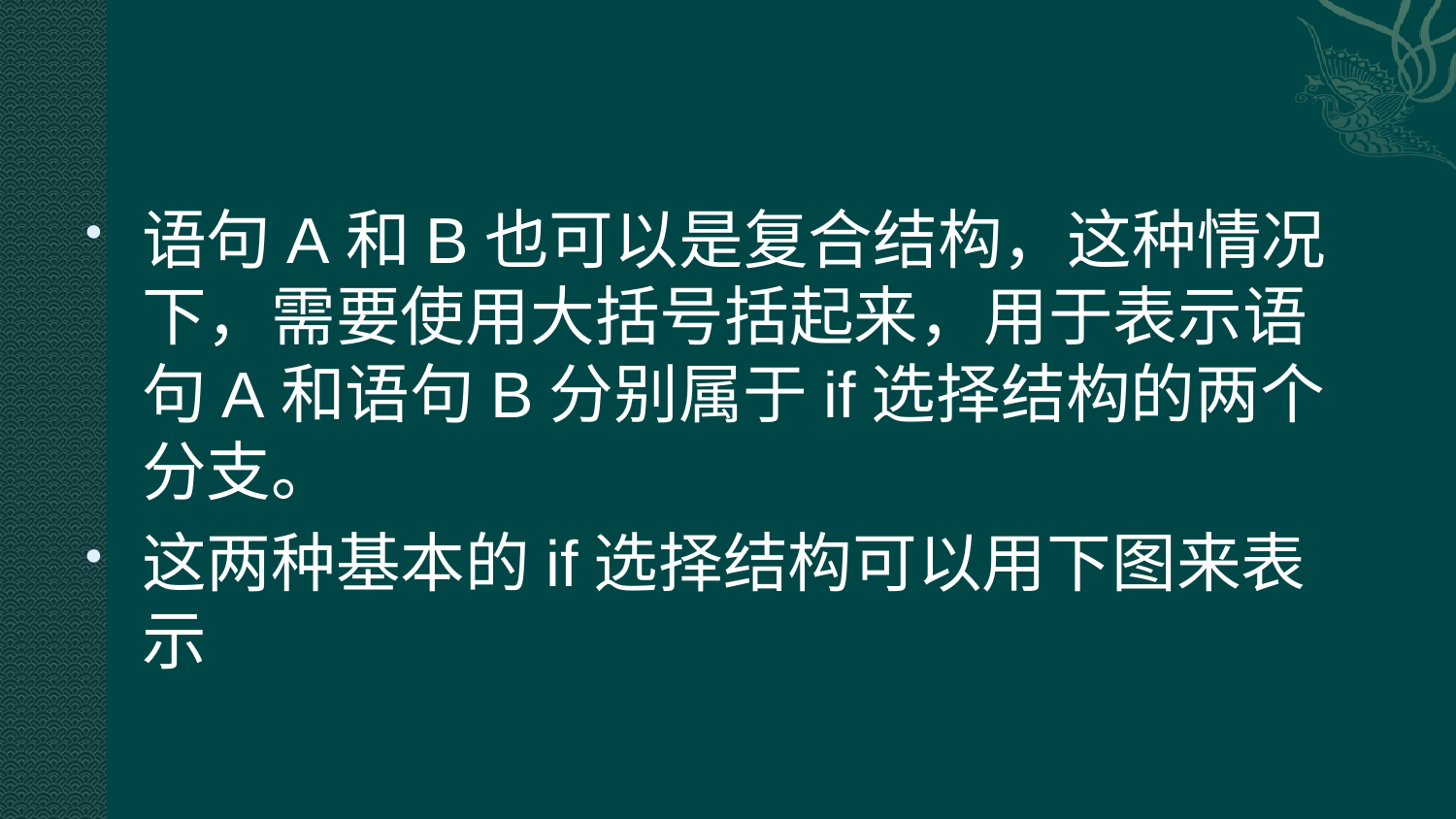

#
语句A和B也可以是复合结构，这种情况下，需要使用大括号括起来，用于表示语句A和语句B分别属于if选择结构的两个分支。
这两种基本的if选择结构可以用下图来表示